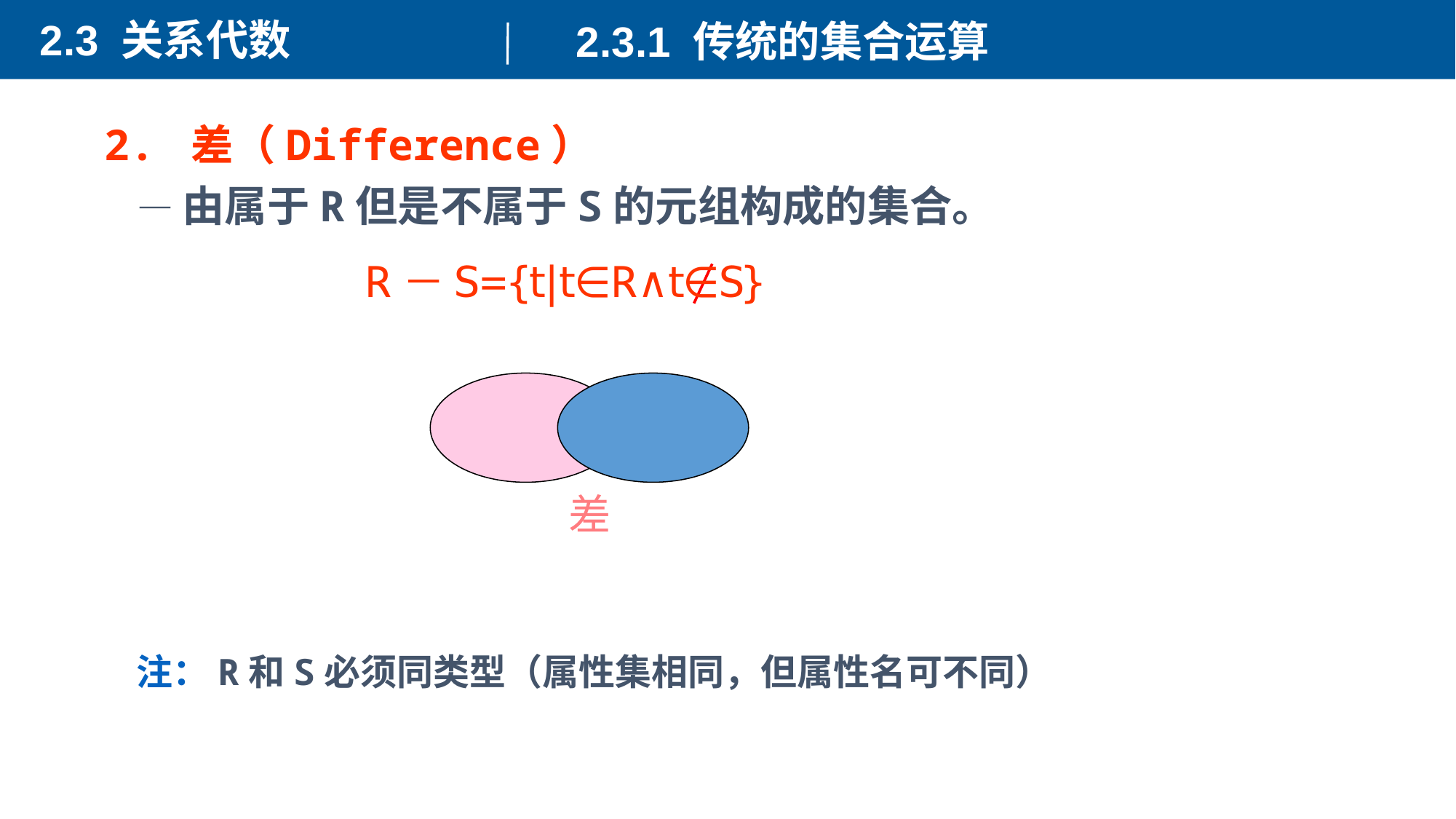

2.3 关系代数
2.3.1 传统的集合运算
2. 差（Difference）
    —由属于R但是不属于S的元组构成的集合。
R－S={t|t∈R∧t∈S}

差
注：R和S必须同类型（属性集相同，但属性名可不同）